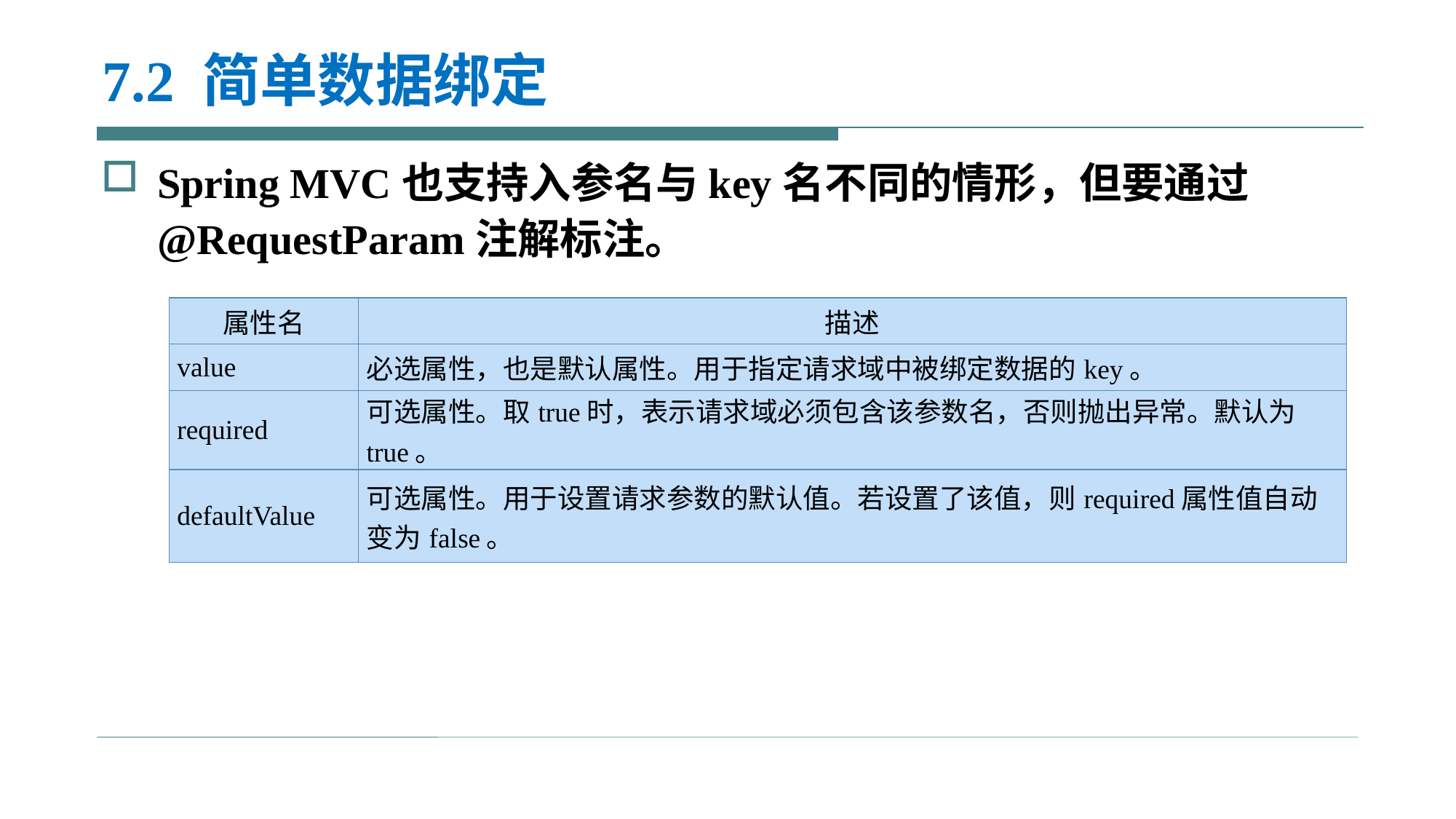

# 7.2 简单数据绑定
Spring MVC也支持入参名与key名不同的情形，但要通过@RequestParam注解标注。
| 属性名 | 描述 |
| --- | --- |
| value | 必选属性，也是默认属性。用于指定请求域中被绑定数据的key。 |
| required | 可选属性。取true时，表示请求域必须包含该参数名，否则抛出异常。默认为true。 |
| defaultValue | 可选属性。用于设置请求参数的默认值。若设置了该值，则required属性值自动变为false。 |
7